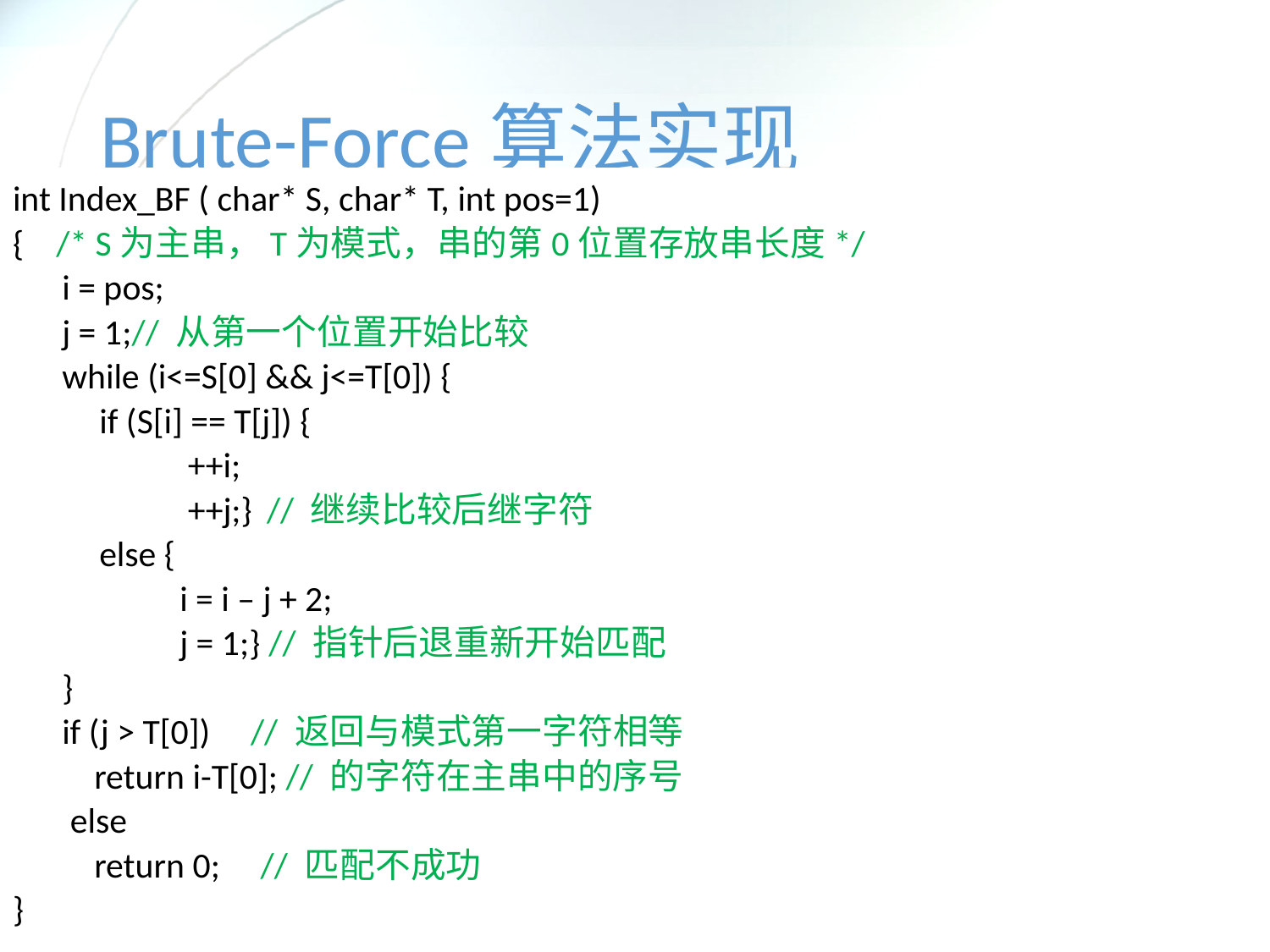

# Brute-Force算法实现
int Index_BF ( char* S, char* T, int pos=1)
{    /* S为主串，T为模式，串的第0位置存放串长度*/
i = pos;
j = 1;// 从第一个位置开始比较
while (i<=S[0] && j<=T[0]) {
if (S[i] == T[j]) {
           ++i;
           ++j;}	// 继续比较后继字符
else {
          i = i – j + 2;
          j = 1;} // 指针后退重新开始匹配
}
if (j > T[0])     // 返回与模式第一字符相等
    return i-T[0]; // 的字符在主串中的序号
 else
    return 0;     // 匹配不成功
}